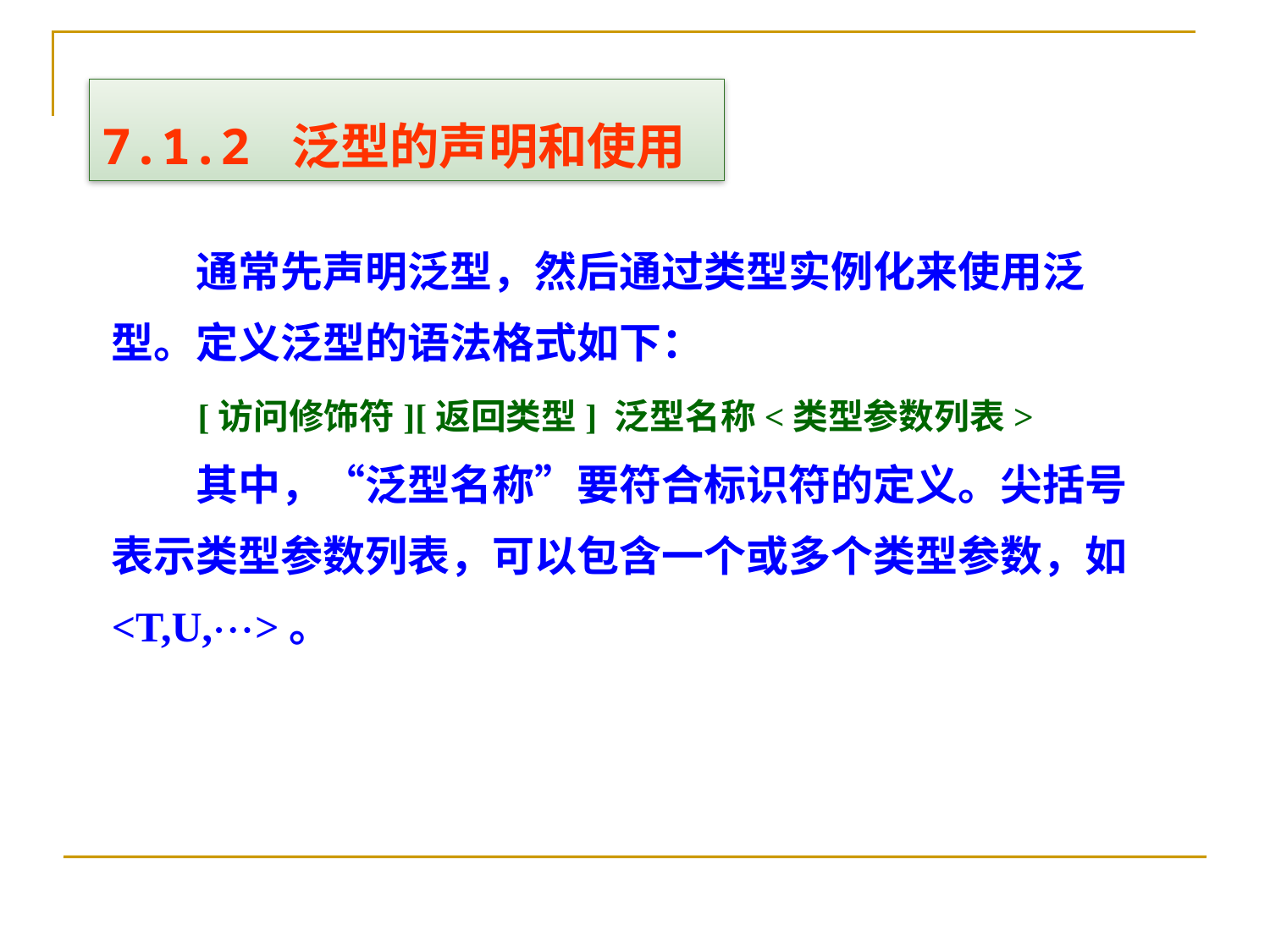

7.1.2 泛型的声明和使用
　　通常先声明泛型，然后通过类型实例化来使用泛型。定义泛型的语法格式如下：
　　[访问修饰符][返回类型] 泛型名称<类型参数列表>
　　其中，“泛型名称”要符合标识符的定义。尖括号表示类型参数列表，可以包含一个或多个类型参数，如<T,U,…>。